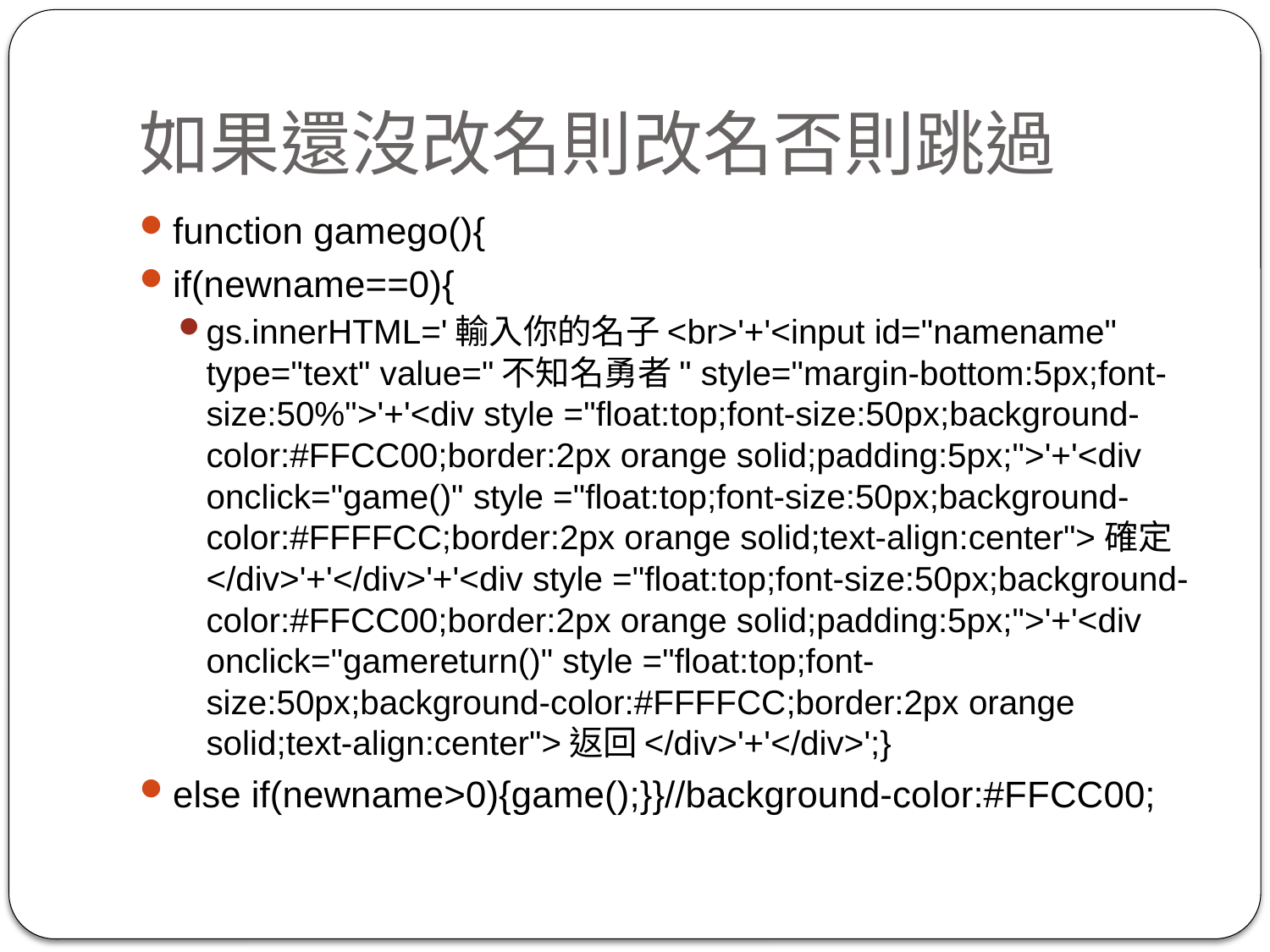

# 如果還沒改名則改名否則跳過
function gamego(){
if(newname==0){
gs.innerHTML='輸入你的名子<br>'+'<input id="namename" type="text" value="不知名勇者" style="margin-bottom:5px;font-size:50%">'+'<div style ="float:top;font-size:50px;background-color:#FFCC00;border:2px orange solid;padding:5px;">'+'<div onclick="game()" style ="float:top;font-size:50px;background-color:#FFFFCC;border:2px orange solid;text-align:center">確定</div>'+'</div>'+'<div style ="float:top;font-size:50px;background-color:#FFCC00;border:2px orange solid;padding:5px;">'+'<div onclick="gamereturn()" style ="float:top;font-size:50px;background-color:#FFFFCC;border:2px orange solid;text-align:center">返回</div>'+'</div>';}
else if(newname>0){game();}}//background-color:#FFCC00;